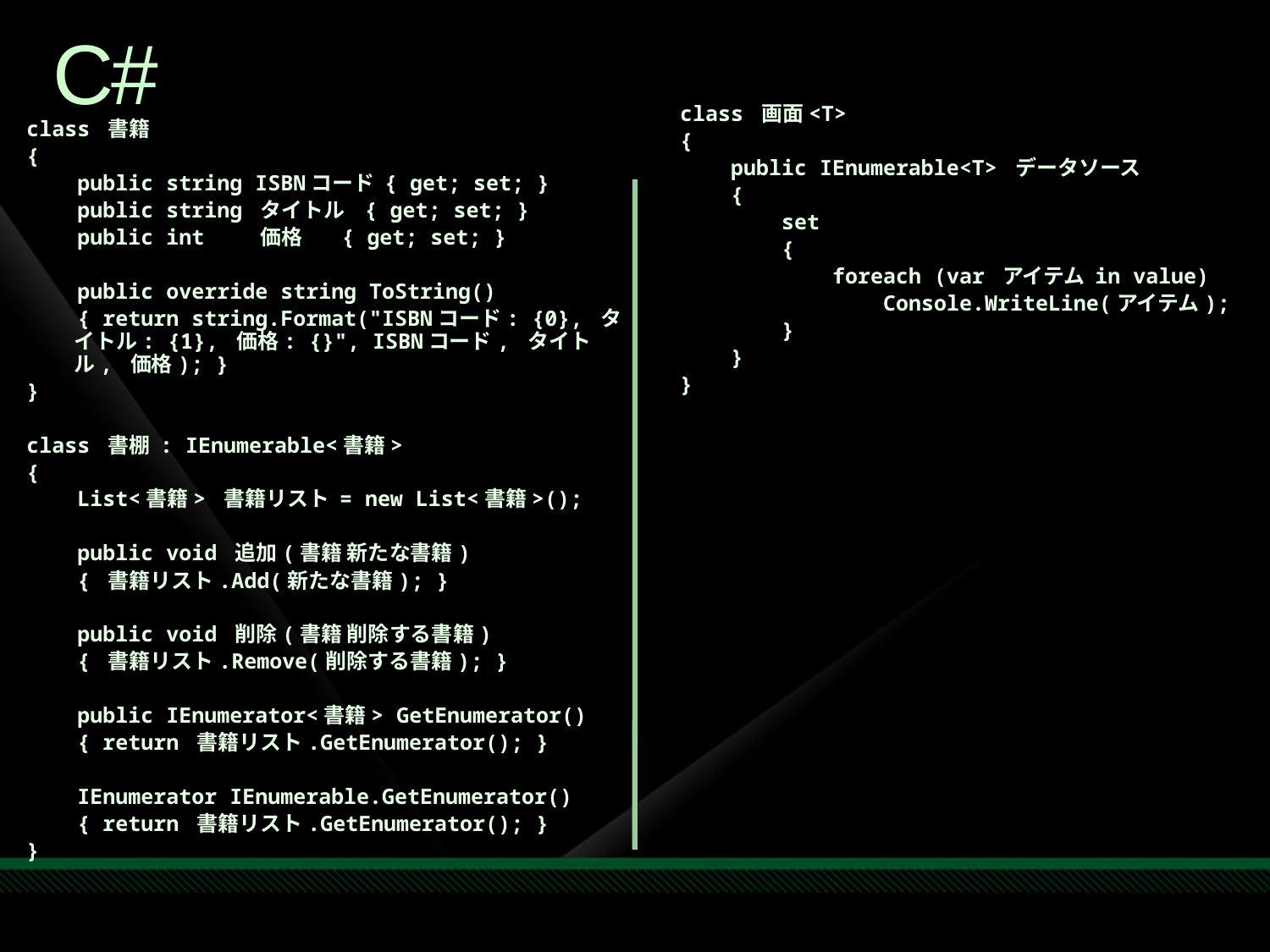

# C#
class 画面<T>
{
    public IEnumerable<T> データソース
    {
        set
        {
            foreach (var アイテム in value)
                Console.WriteLine(アイテム);
        }
    }
}
class 書籍
{
    public string ISBNコード { get; set; }
    public string タイトル   { get; set; }
    public int    価格       { get; set; }

    public override string ToString()
    { return string.Format("ISBNコード: {0}, タイトル: {1}, 価格: {}", ISBNコード, タイトル, 価格); }
}

class 書棚 : IEnumerable<書籍>
{
    List<書籍> 書籍リスト = new List<書籍>();

    public void 追加(書籍 新たな書籍)
    { 書籍リスト.Add(新たな書籍); }

    public void 削除(書籍 削除する書籍)
    { 書籍リスト.Remove(削除する書籍); }

    public IEnumerator<書籍> GetEnumerator()
    { return 書籍リスト.GetEnumerator(); }

    IEnumerator IEnumerable.GetEnumerator()
    { return 書籍リスト.GetEnumerator(); }
}